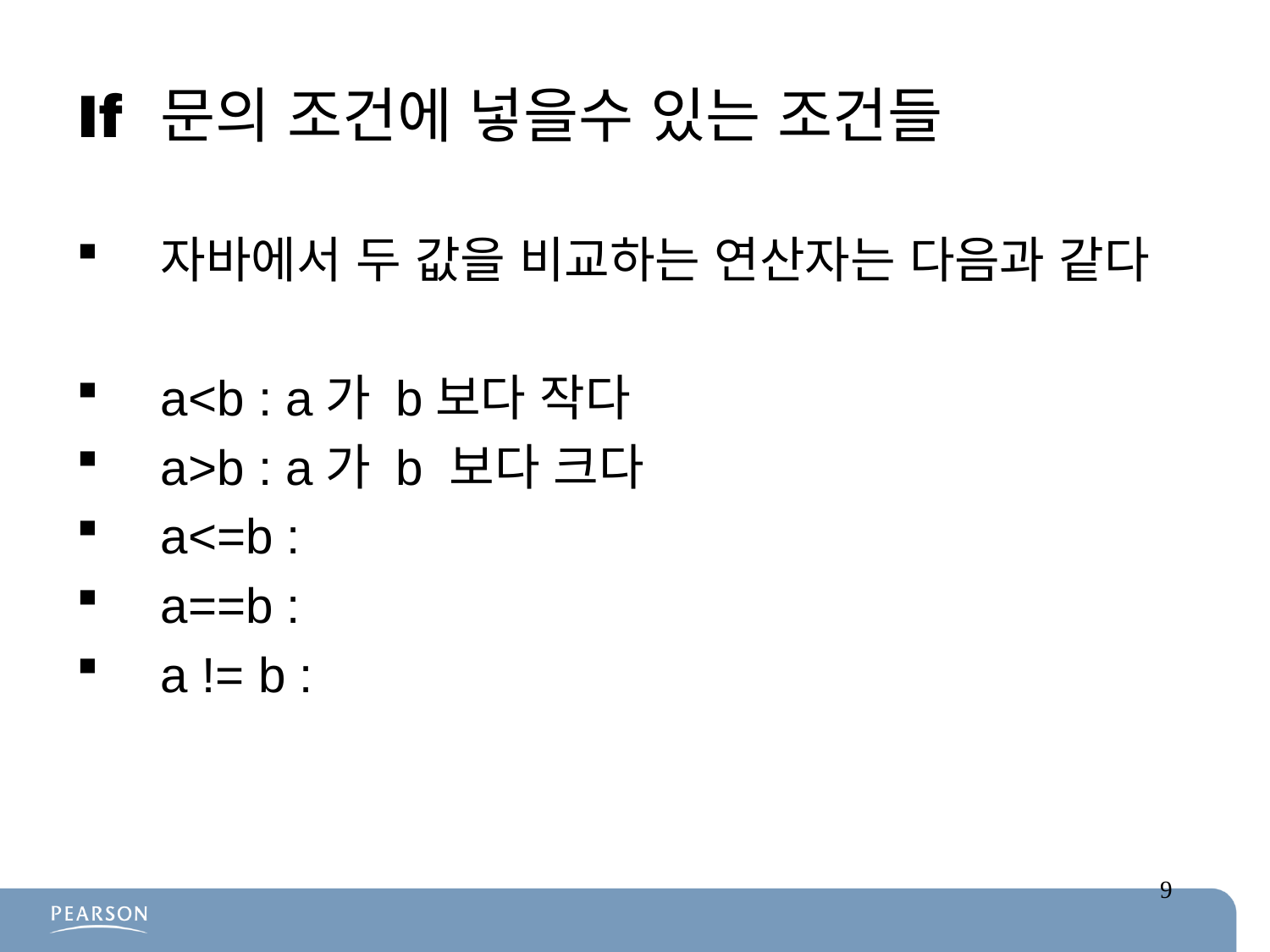

# If 문의 조건에 넣을수 있는 조건들
자바에서 두 값을 비교하는 연산자는 다음과 같다

a<b : a가 b보다 작다
a>b : a가 b 보다 크다
a<=b :
a==b :
a != b :
9